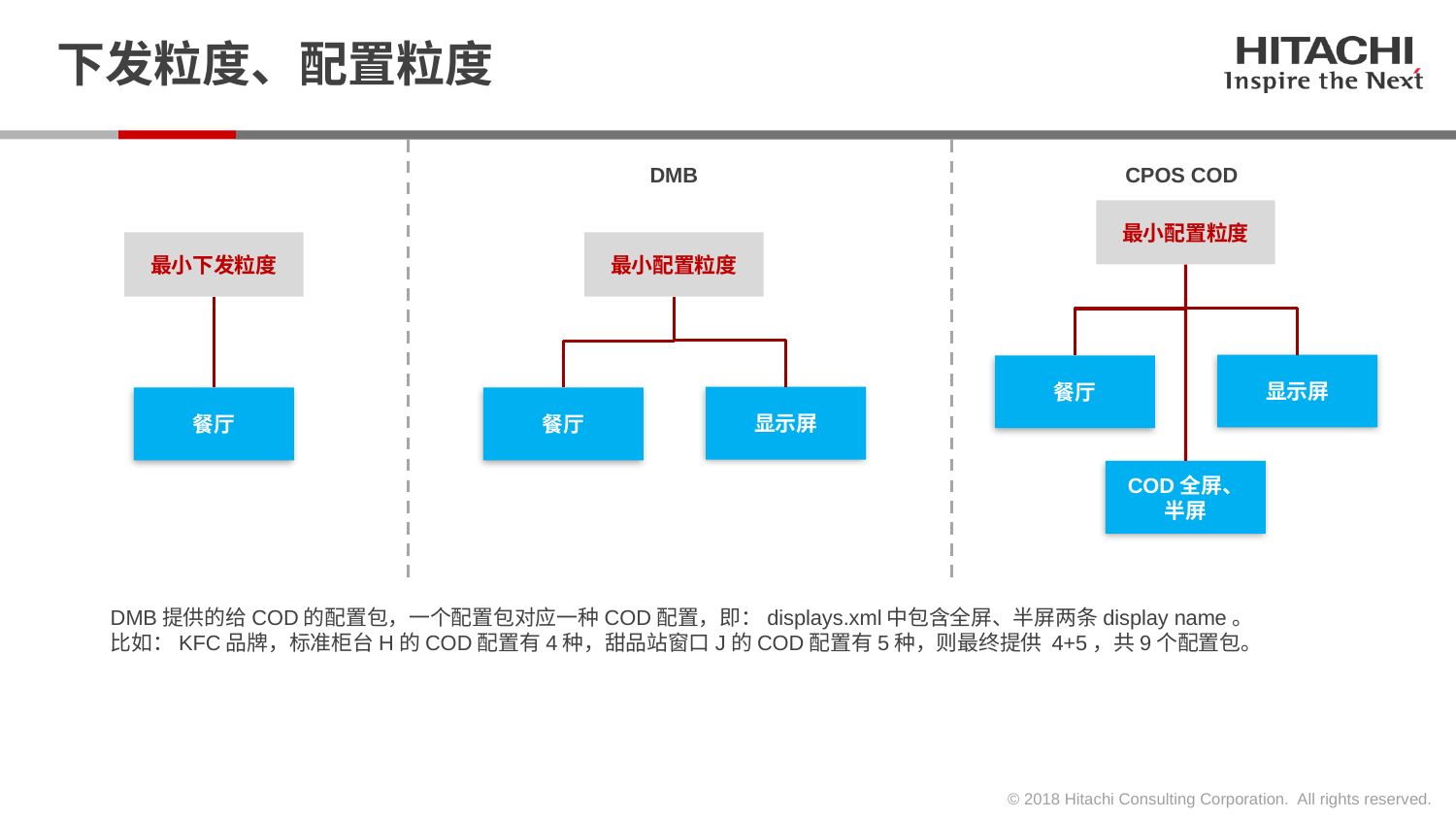

# 下发粒度、配置粒度
DMB
CPOS COD
最小配置粒度
最小下发粒度
最小配置粒度
显示屏
餐厅
显示屏
餐厅
餐厅
COD全屏、半屏
DMB提供的给COD的配置包，一个配置包对应一种COD配置，即：displays.xml中包含全屏、半屏两条display name。
比如：KFC品牌，标准柜台H的COD配置有4种，甜品站窗口J的COD配置有5种，则最终提供 4+5，共9个配置包。